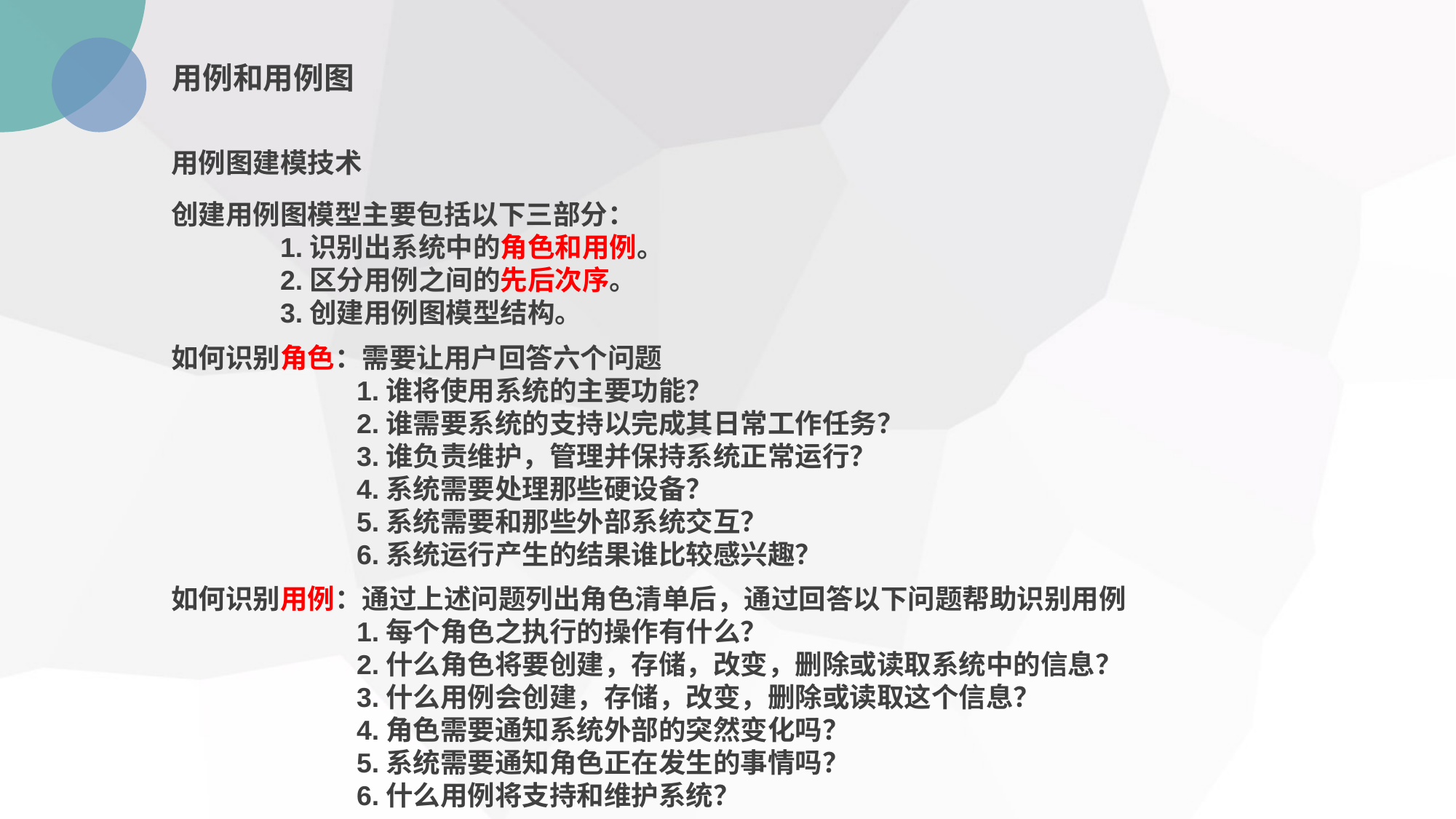

用例和用例图
用例图建模技术
创建用例图模型主要包括以下三部分：
	1.识别出系统中的角色和用例。
	2.区分用例之间的先后次序。
	3.创建用例图模型结构。
如何识别角色：需要让用户回答六个问题
	          1.谁将使用系统的主要功能？
	          2.谁需要系统的支持以完成其日常工作任务？
	          3.谁负责维护，管理并保持系统正常运行？
	          4.系统需要处理那些硬设备？
	          5.系统需要和那些外部系统交互？
	          6.系统运行产生的结果谁比较感兴趣？
如何识别用例：通过上述问题列出角色清单后，通过回答以下问题帮助识别用例
	          1.每个角色之执行的操作有什么？
	          2.什么角色将要创建，存储，改变，删除或读取系统中的信息？
	          3.什么用例会创建，存储，改变，删除或读取这个信息？
	          4.角色需要通知系统外部的突然变化吗？
	          5.系统需要通知角色正在发生的事情吗？
	          6.什么用例将支持和维护系统？